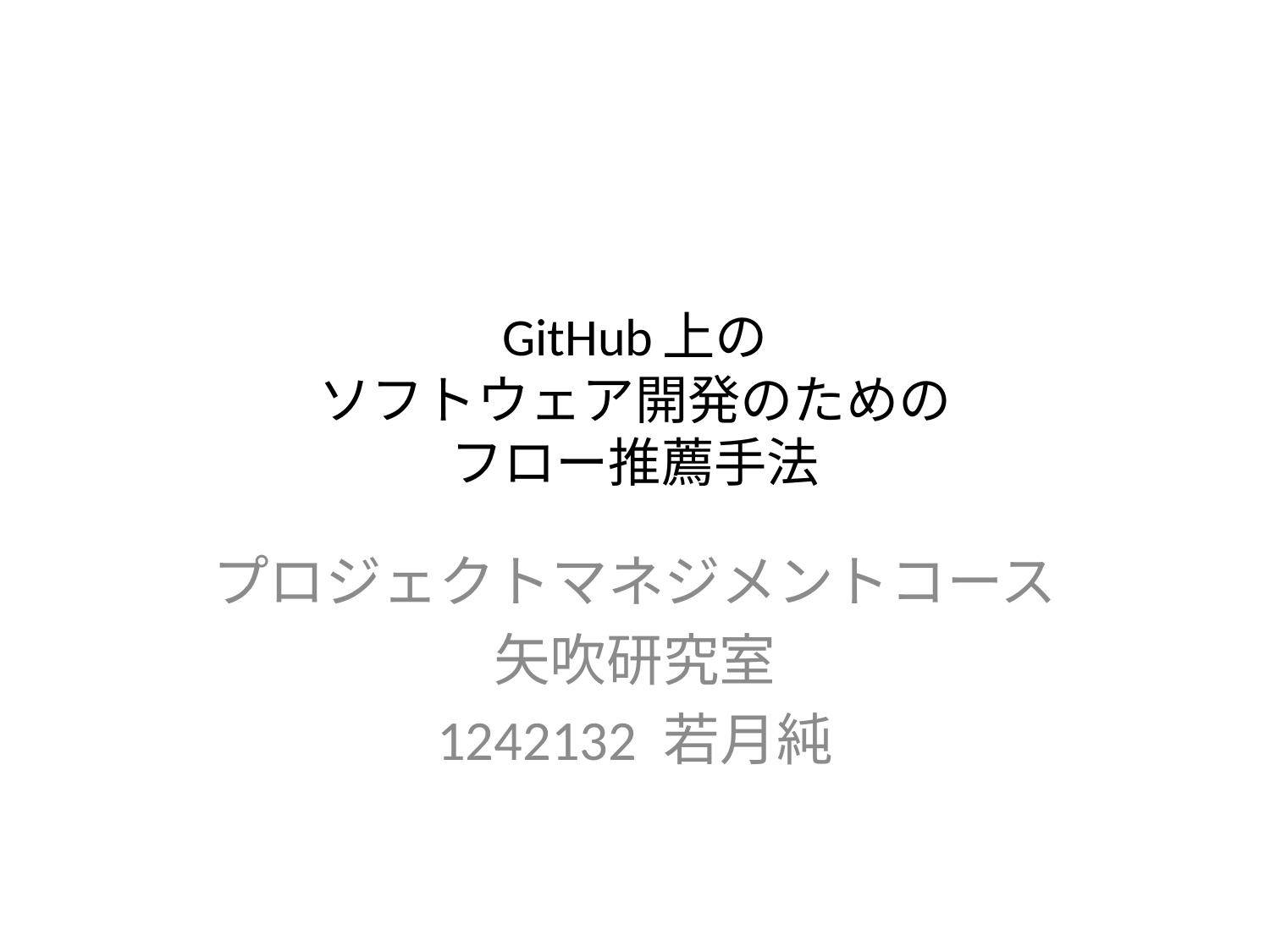

# GitHub上の ソフトウェア開発のための フロー推薦手法
プロジェクトマネジメントコース
矢吹研究室
1242132 若月純